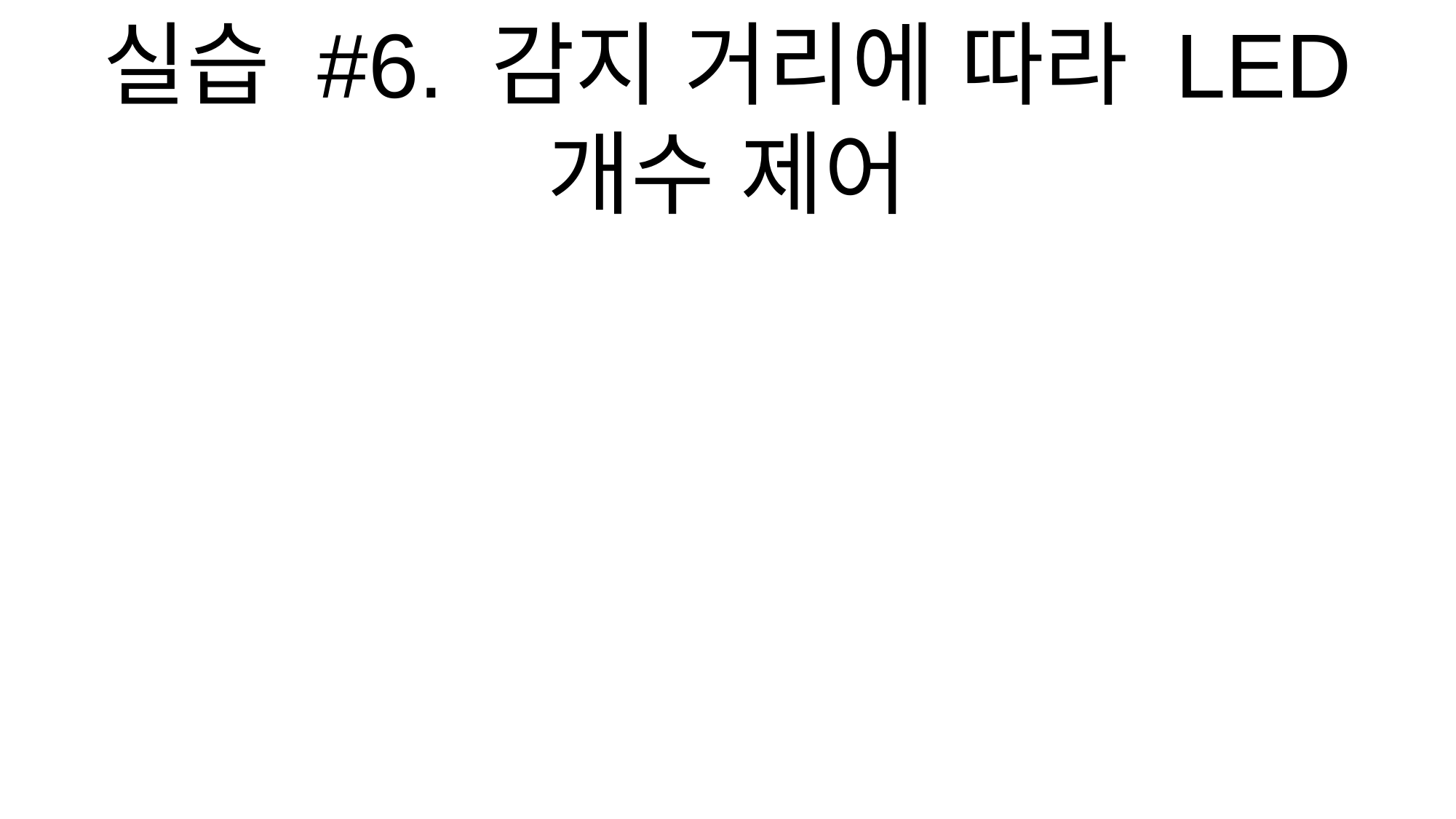

실습 #6. 감지 거리에 따라 LED 개수 제어